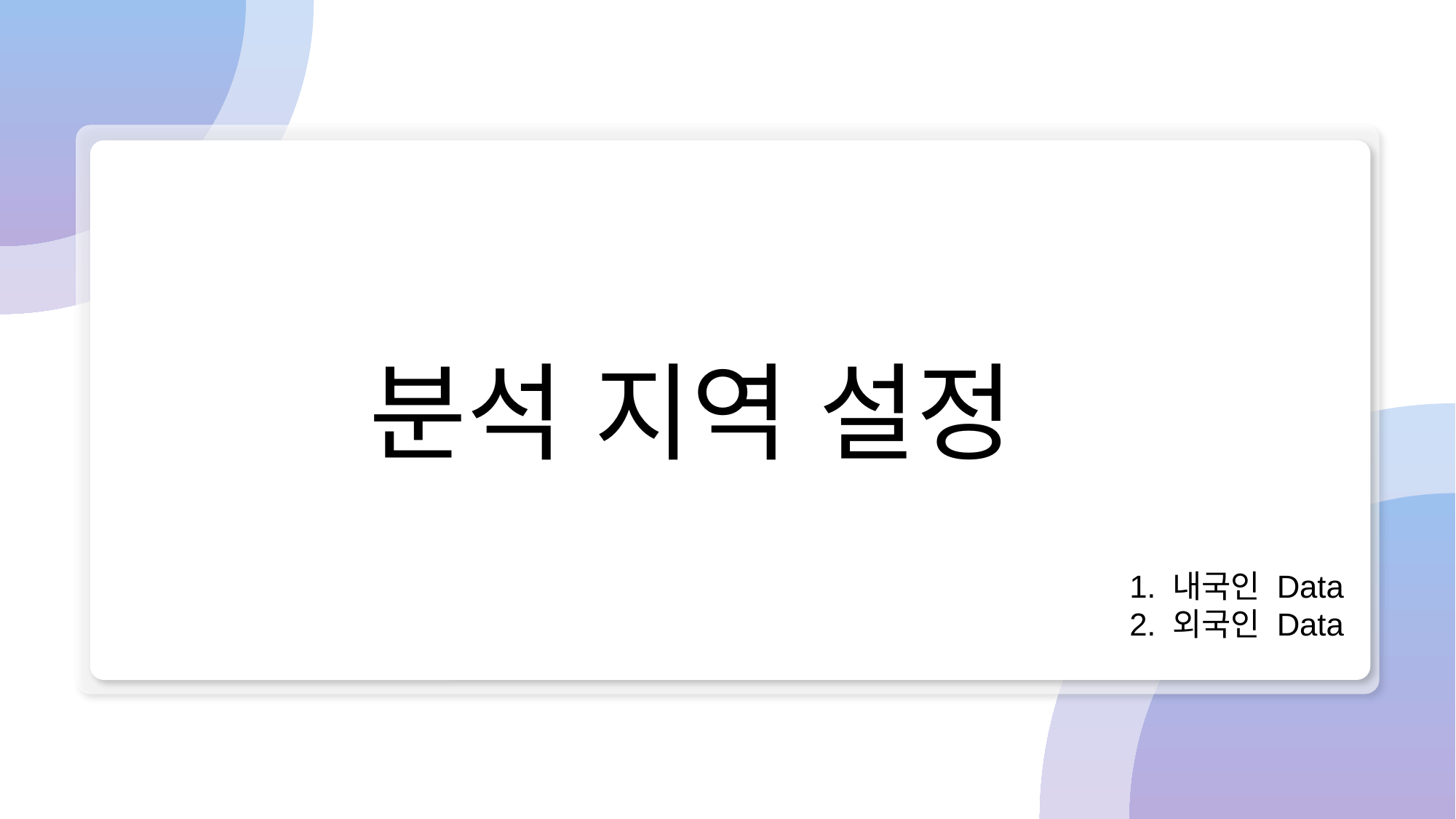

VISION
분석 지역 설정

1. 내국인 Data
2. 외국인 Data